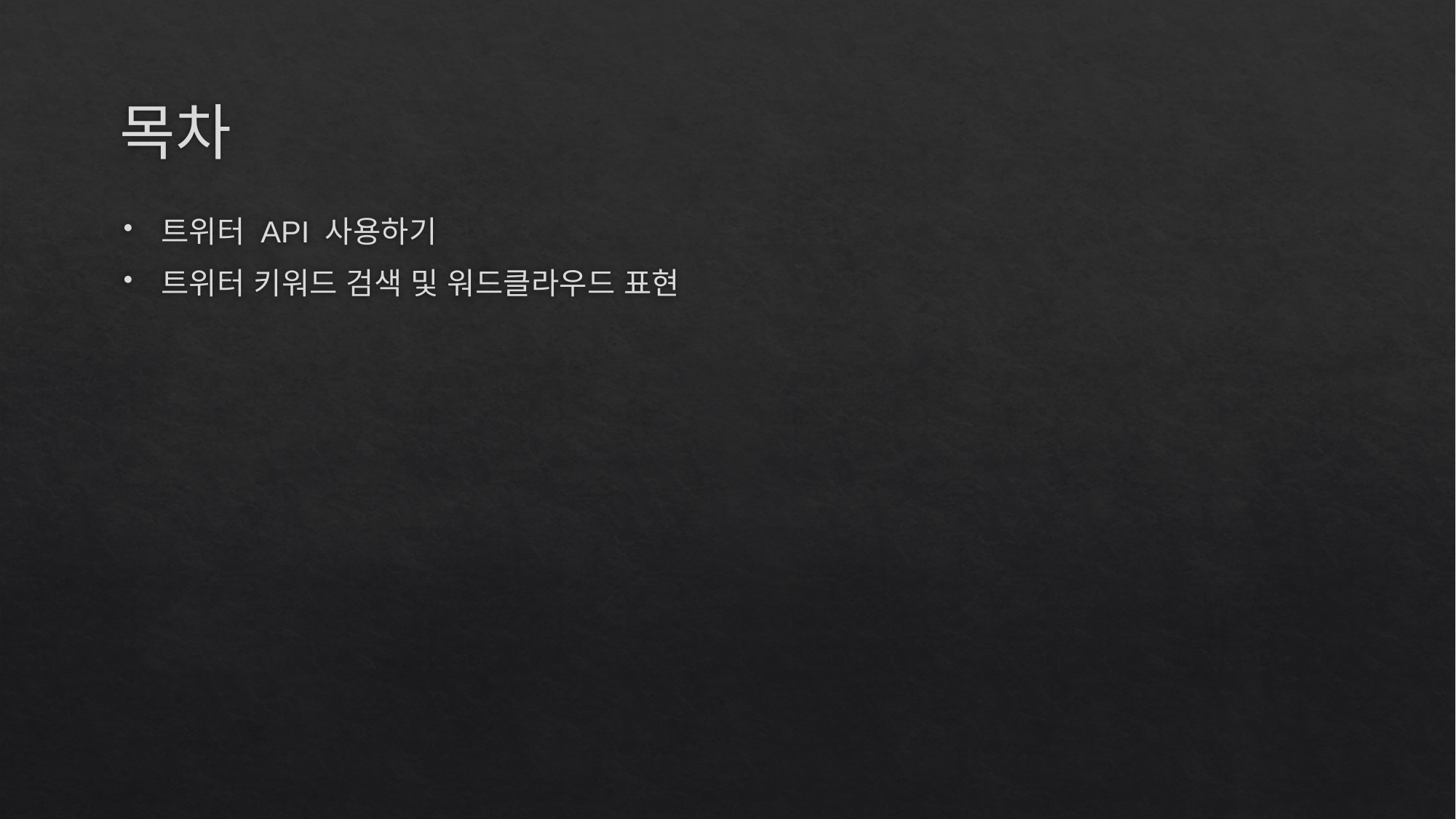

# 목차
트위터 API 사용하기
트위터 키워드 검색 및 워드클라우드 표현